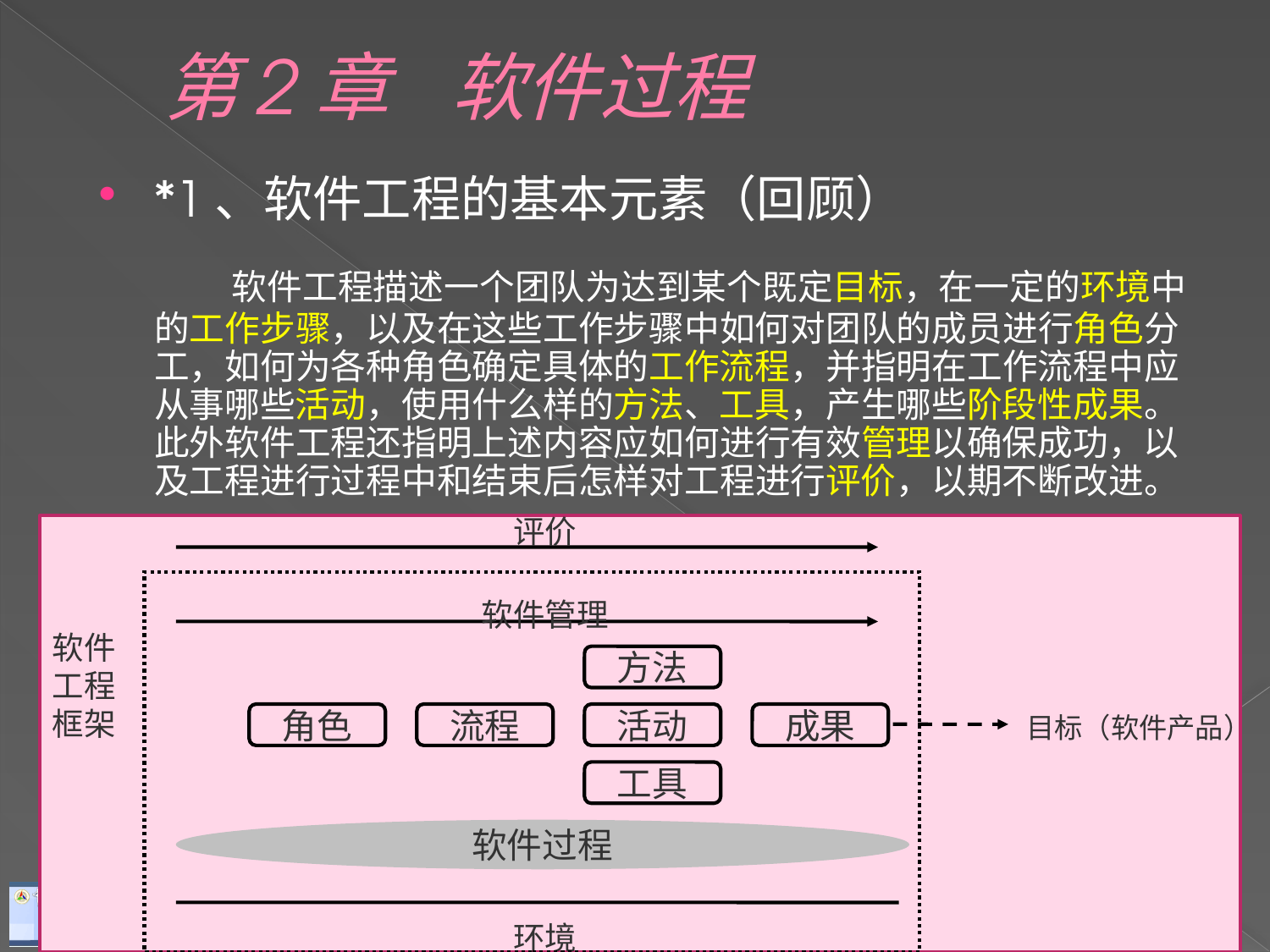

# 第2章	  软件过程
*1、软件工程的基本元素（回顾）
	      软件工程描述一个团队为达到某个既定目标，在一定的环境中的工作步骤，以及在这些工作步骤中如何对团队的成员进行角色分工，如何为各种角色确定具体的工作流程，并指明在工作流程中应从事哪些活动，使用什么样的方法、工具，产生哪些阶段性成果。 此外软件工程还指明上述内容应如何进行有效管理以确保成功，以及工程进行过程中和结束后怎样对工程进行评价，以期不断改进。
评价

软件管理
软件工程框架

方法
角色
流程
活动
成果
目标（软件产品）

工具
软件过程

环境

2